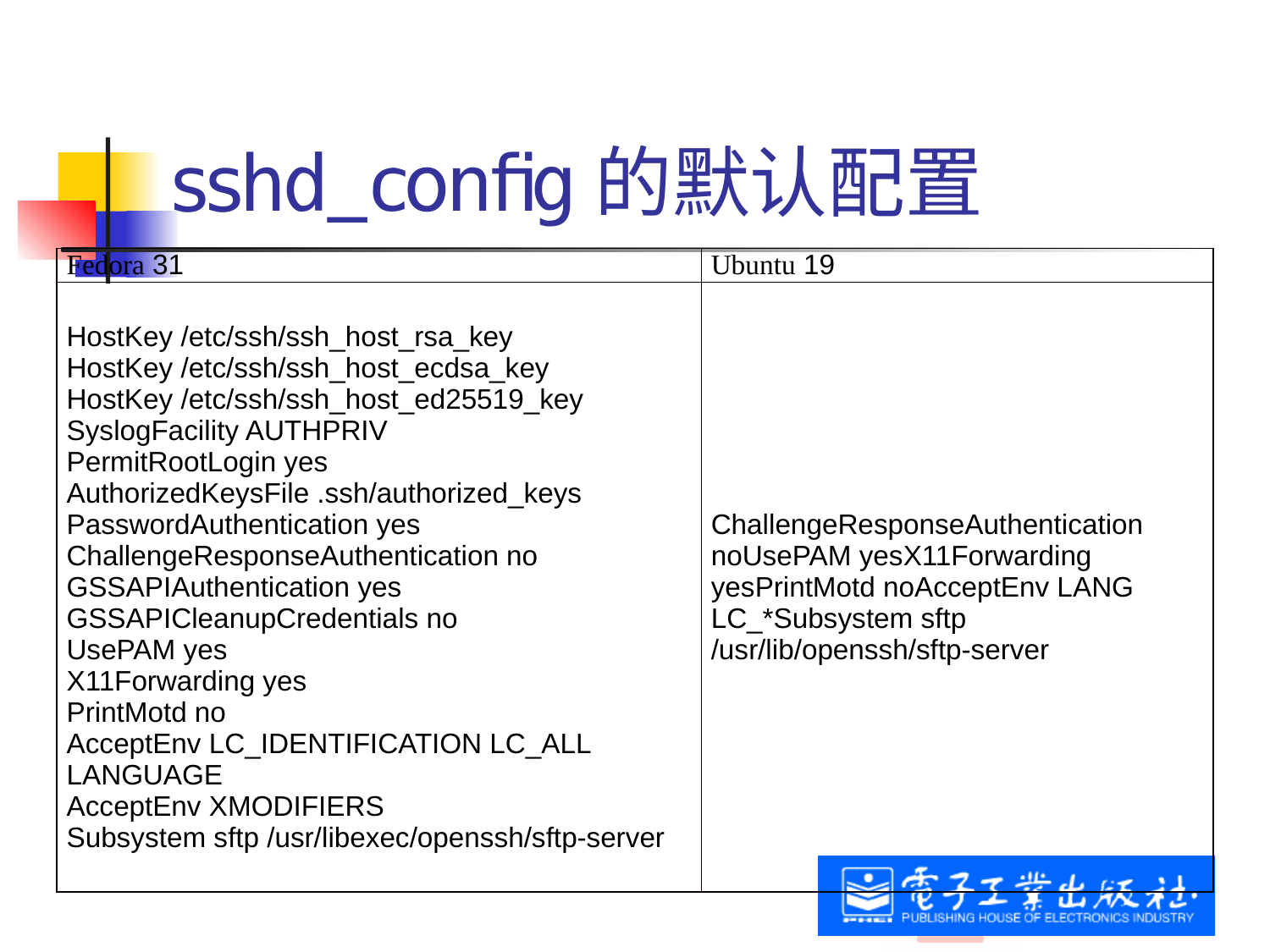

# sshd_config的默认配置
| Fedora 31 | Ubuntu 19 |
| --- | --- |
| HostKey /etc/ssh/ssh\_host\_rsa\_key HostKey /etc/ssh/ssh\_host\_ecdsa\_key HostKey /etc/ssh/ssh\_host\_ed25519\_key SyslogFacility AUTHPRIV PermitRootLogin yes AuthorizedKeysFile .ssh/authorized\_keys PasswordAuthentication yes ChallengeResponseAuthentication no GSSAPIAuthentication yes GSSAPICleanupCredentials no UsePAM yes X11Forwarding yes PrintMotd no AcceptEnv LC\_IDENTIFICATION LC\_ALL LANGUAGE AcceptEnv XMODIFIERS Subsystem sftp /usr/libexec/openssh/sftp-server | ChallengeResponseAuthentication noUsePAM yesX11Forwarding yesPrintMotd noAcceptEnv LANG LC\_\*Subsystem sftp /usr/lib/openssh/sftp-server |